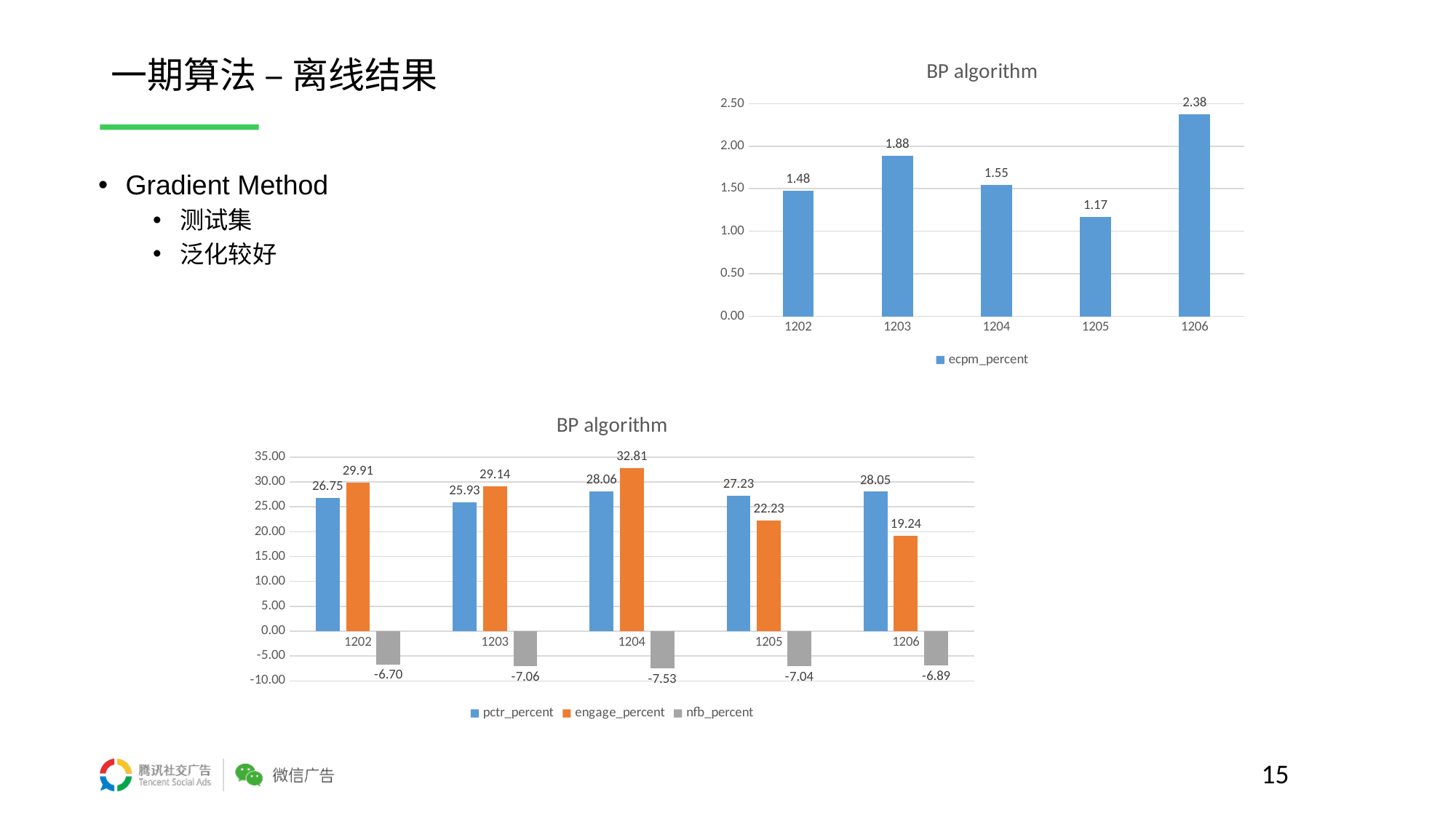

# 一期算法 – 离线结果

### Chart: BP algorithm

| Category | ecpm_percent |
|---|---|
| 1202 | 1.48 |
| 1203 | 1.8840562 |
| 1204 | 1.5467626 |
| 1205 | 1.1666884 |
| 1206 | 2.375938 |
Gradient Method
测试集
泛化较好

### Chart: BP algorithm

| Category | pctr_percent | engage_percent | nfb_percent |
|---|---|---|---|
| 1202 | 26.75 | 29.91 | -6.7 |
| 1203 | 25.929562 | 29.142187 | -7.0586457 |
| 1204 | 28.064585 | 32.80619 | -7.5343604 |
| 1205 | 27.228563 | 22.231169 | -7.0433974 |
| 1206 | 28.048782 | 19.238903 | -6.8942776 |